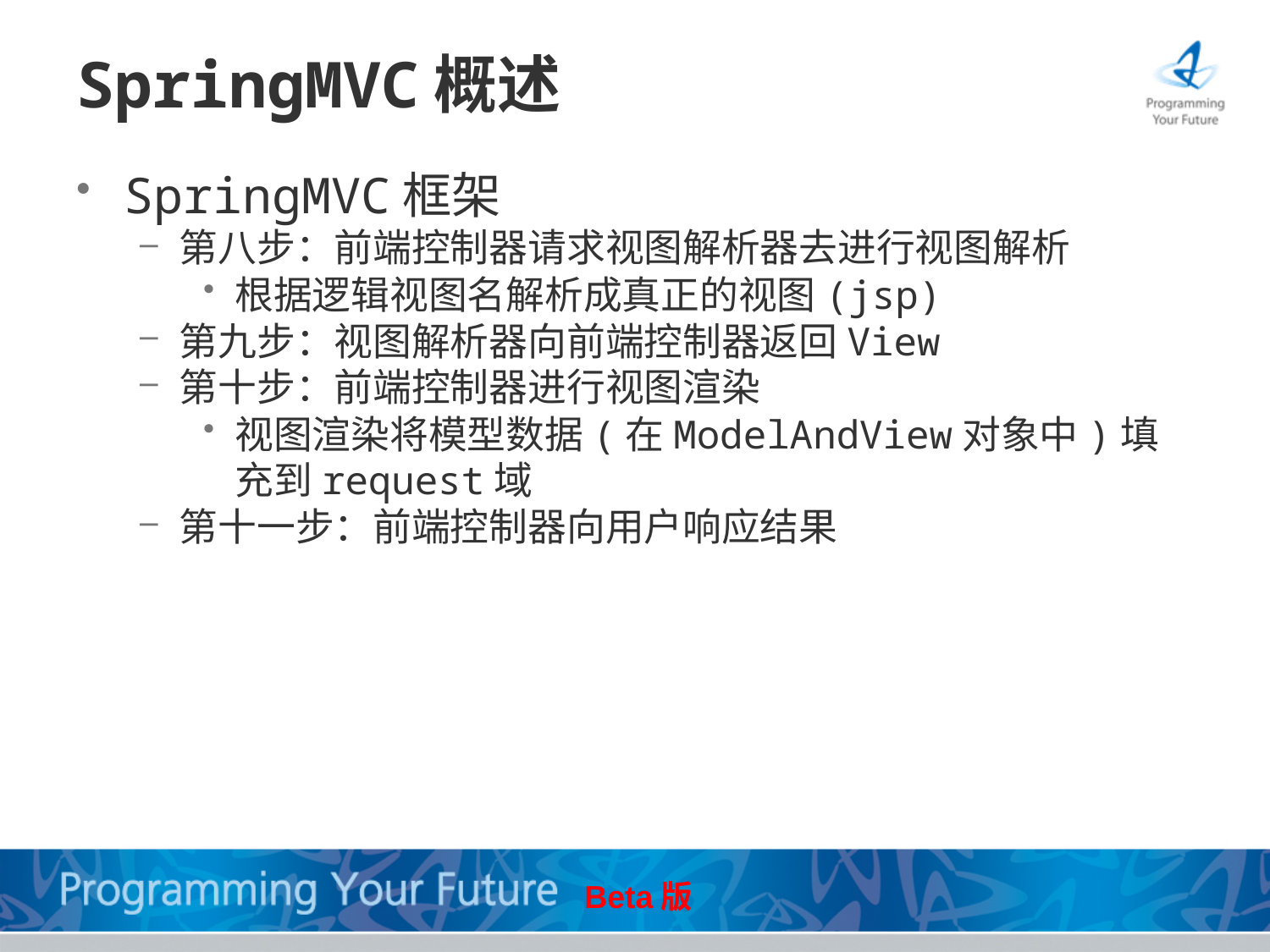

# SpringMVC概述
SpringMVC框架
第八步：前端控制器请求视图解析器去进行视图解析
根据逻辑视图名解析成真正的视图(jsp)
第九步：视图解析器向前端控制器返回View
第十步：前端控制器进行视图渲染
视图渲染将模型数据(在ModelAndView对象中)填充到request域
第十一步：前端控制器向用户响应结果